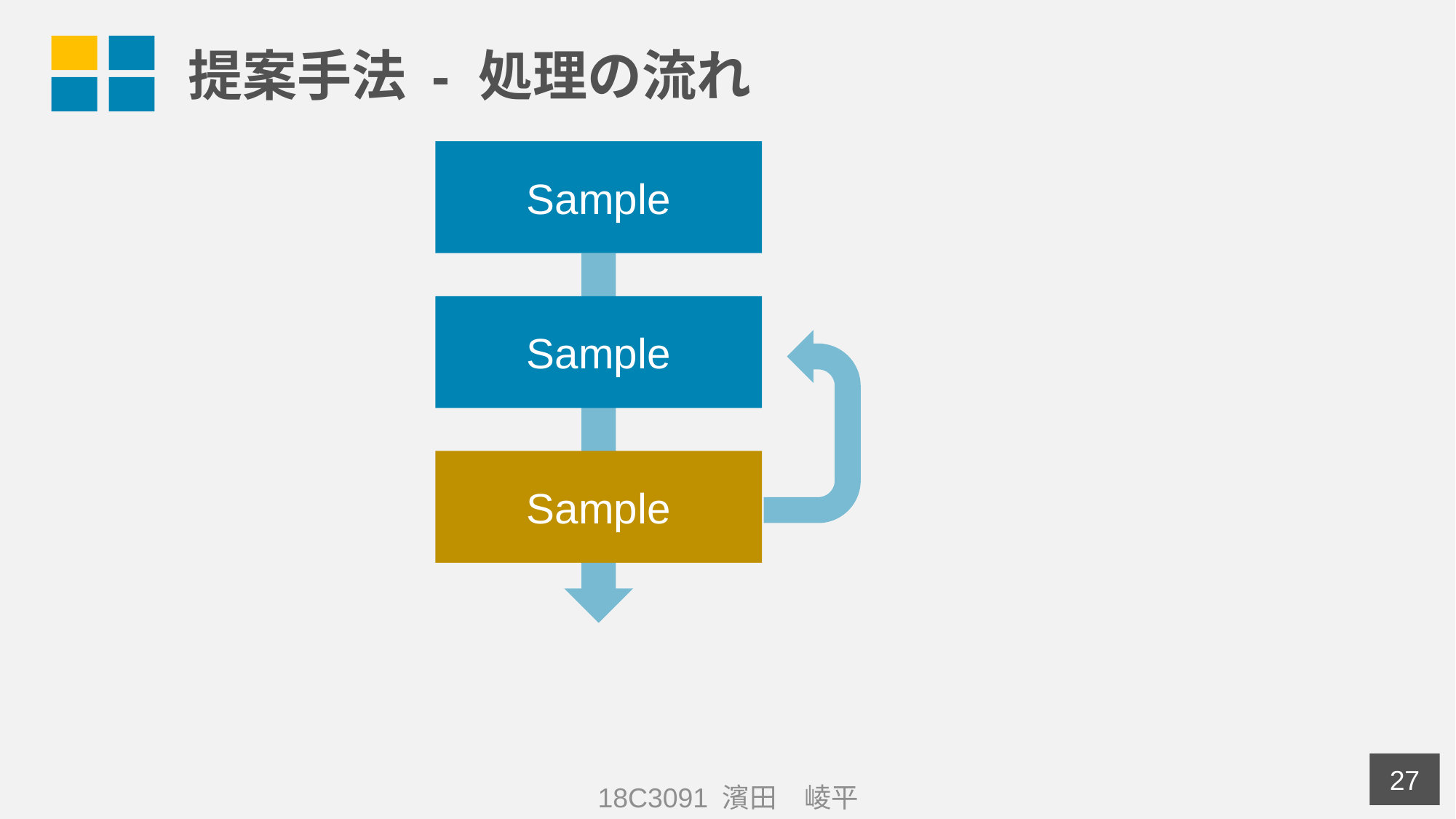

# 提案手法 - 処理の流れ
Sample

Sample

Sample

27
18C3091 濱田　崚平